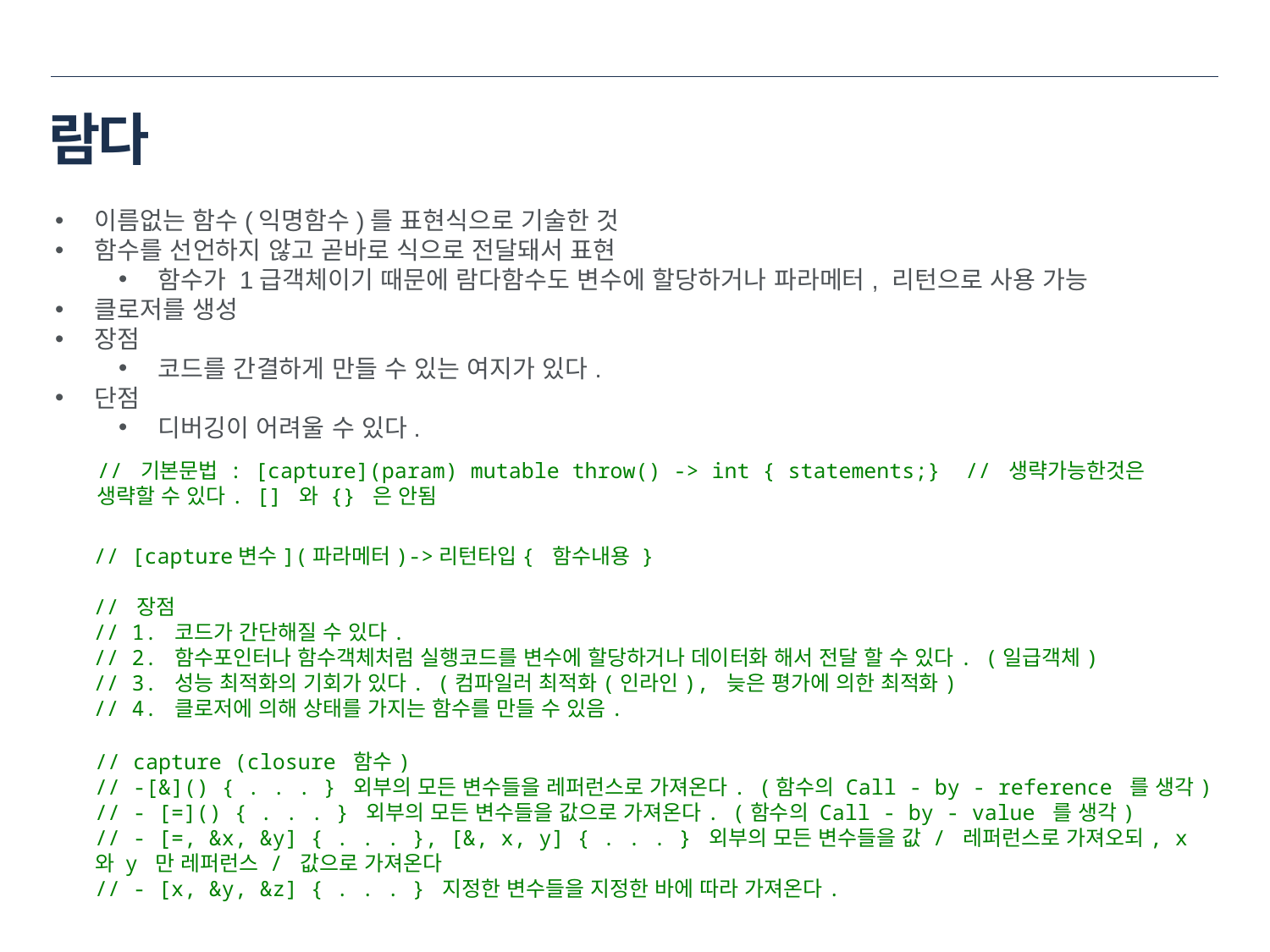

# 람다

이름없는 함수(익명함수)를 표현식으로 기술한 것
함수를 선언하지 않고 곧바로 식으로 전달돼서 표현
함수가 1급객체이기 때문에 람다함수도 변수에 할당하거나 파라메터, 리턴으로 사용 가능
클로저를 생성
장점
코드를 간결하게 만들 수 있는 여지가 있다.
단점
디버깅이 어려울 수 있다.
// 기본문법 : [capture](param) mutable throw() -> int { statements;}  // 생략가능한것은 생략할 수 있다. [] 와 {} 은 안됨
// [capture변수](파라메터)->리턴타입{ 함수내용 }

// 장점
// 1. 코드가 간단해질 수 있다.
// 2. 함수포인터나 함수객체처럼 실행코드를 변수에 할당하거나 데이터화 해서 전달 할 수 있다. (일급객체)
// 3. 성능 최적화의 기회가 있다. (컴파일러 최적화(인라인), 늦은 평가에 의한 최적화)
// 4. 클로저에 의해 상태를 가지는 함수를 만들 수 있음.
// capture (closure 함수)
// -[&]() { . . . } 외부의 모든 변수들을 레퍼런스로 가져온다. (함수의 Call - by - reference 를 생각)
// - [=]() { . . . } 외부의 모든 변수들을 값으로 가져온다. (함수의 Call - by - value 를 생각)
// - [=, &x, &y] { . . . }, [&, x, y] { . . . } 외부의 모든 변수들을 값 / 레퍼런스로 가져오되, x 와 y 만 레퍼런스 / 값으로 가져온다
// - [x, &y, &z] { . . . } 지정한 변수들을 지정한 바에 따라 가져온다.